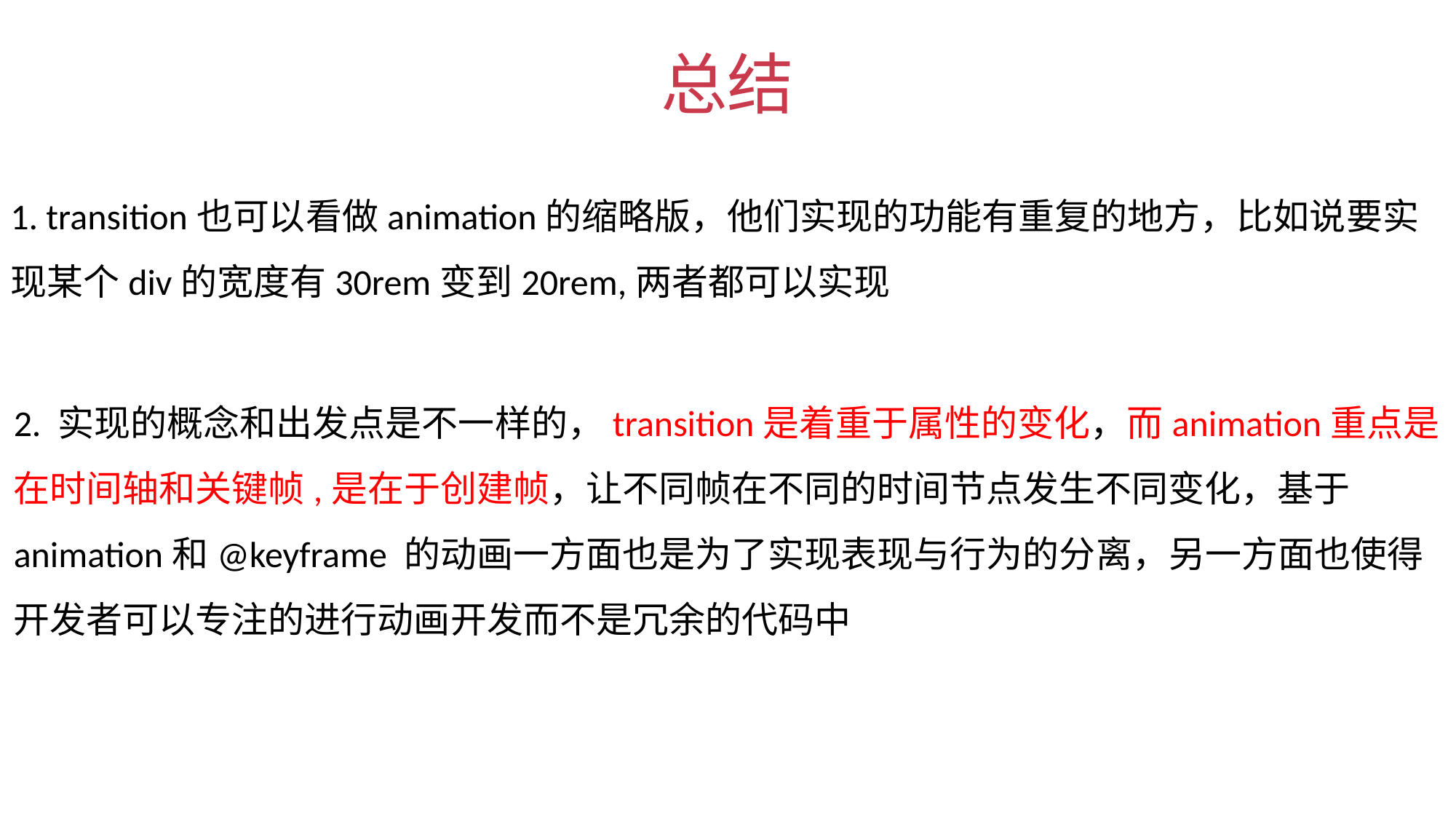

# 总结
1. transition也可以看做animation的缩略版，他们实现的功能有重复的地方，比如说要实现某个div的宽度有30rem变到20rem,两者都可以实现
2. 实现的概念和出发点是不一样的，transition是着重于属性的变化，而animation重点是在时间轴和关键帧,是在于创建帧，让不同帧在不同的时间节点发生不同变化，基于animation和@keyframe 的动画一方面也是为了实现表现与行为的分离，另一方面也使得开发者可以专注的进行动画开发而不是冗余的代码中